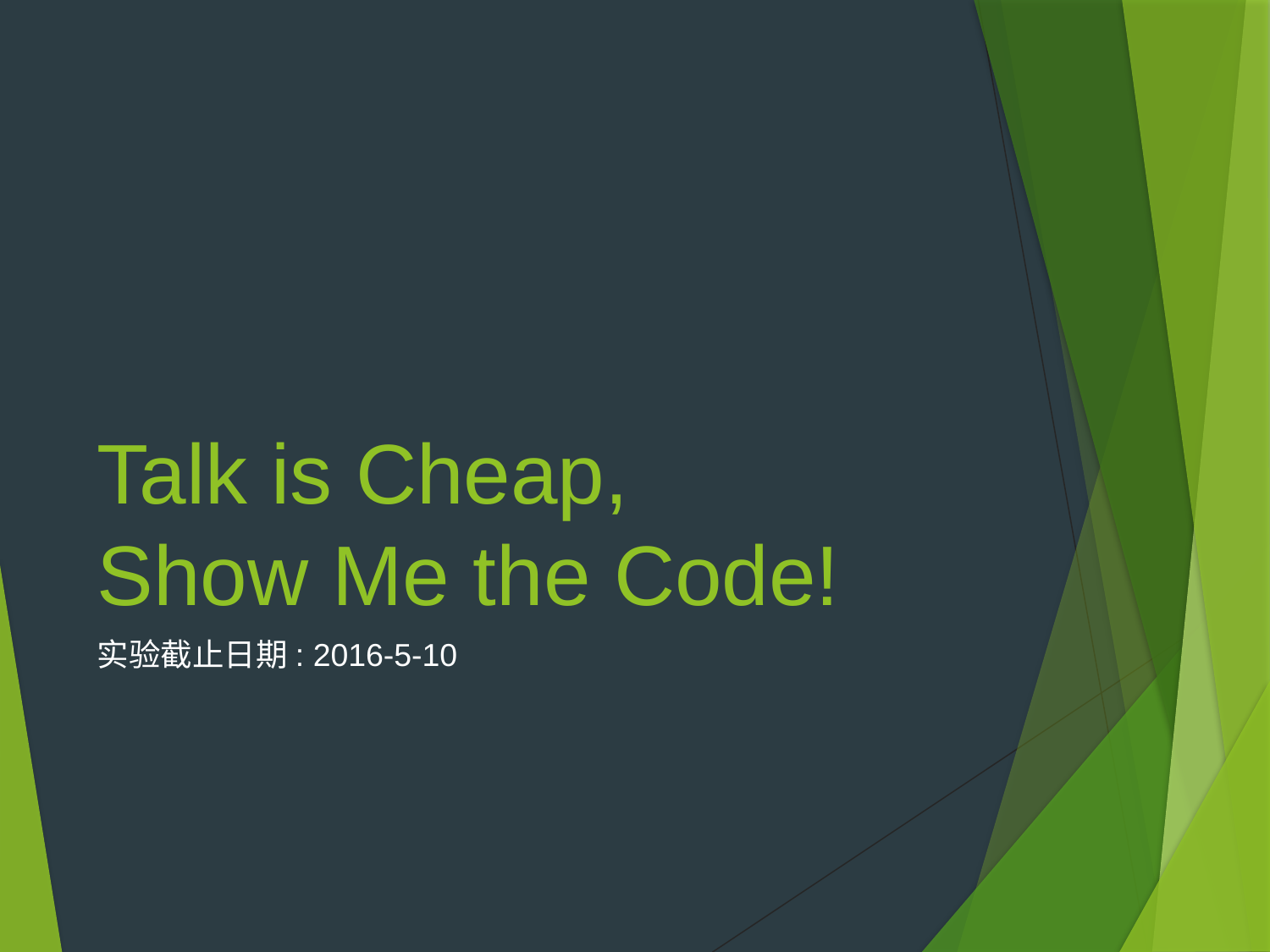

# Talk is Cheap, Show Me the Code!
实验截止日期: 2016-5-10